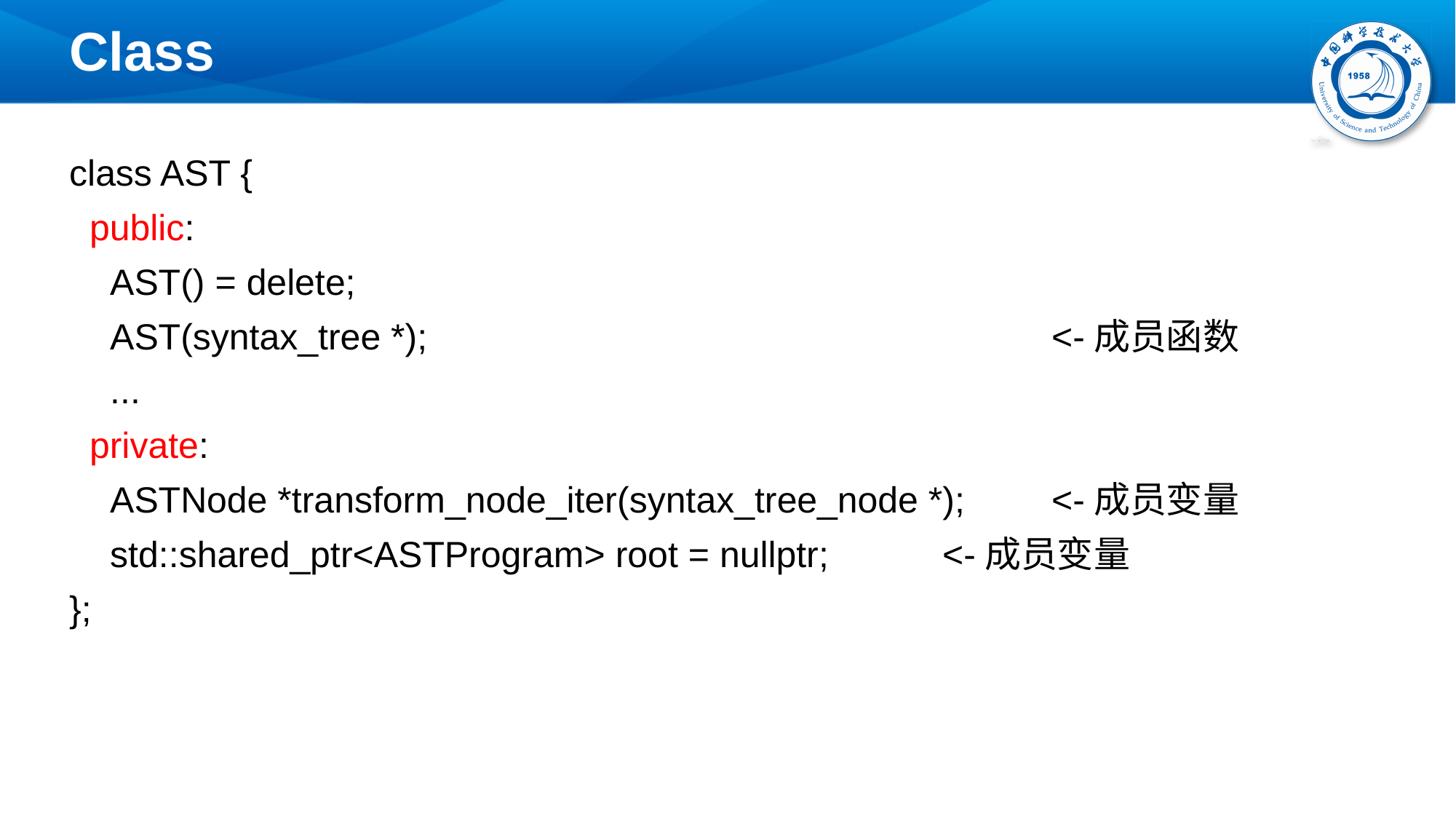

# Class
class AST {
  public:
    AST() = delete;
    AST(syntax_tree *);						<-成员函数
    ...
  private:
    ASTNode *transform_node_iter(syntax_tree_node *);	<-成员变量
    std::shared_ptr<ASTProgram> root = nullptr;		<-成员变量
};